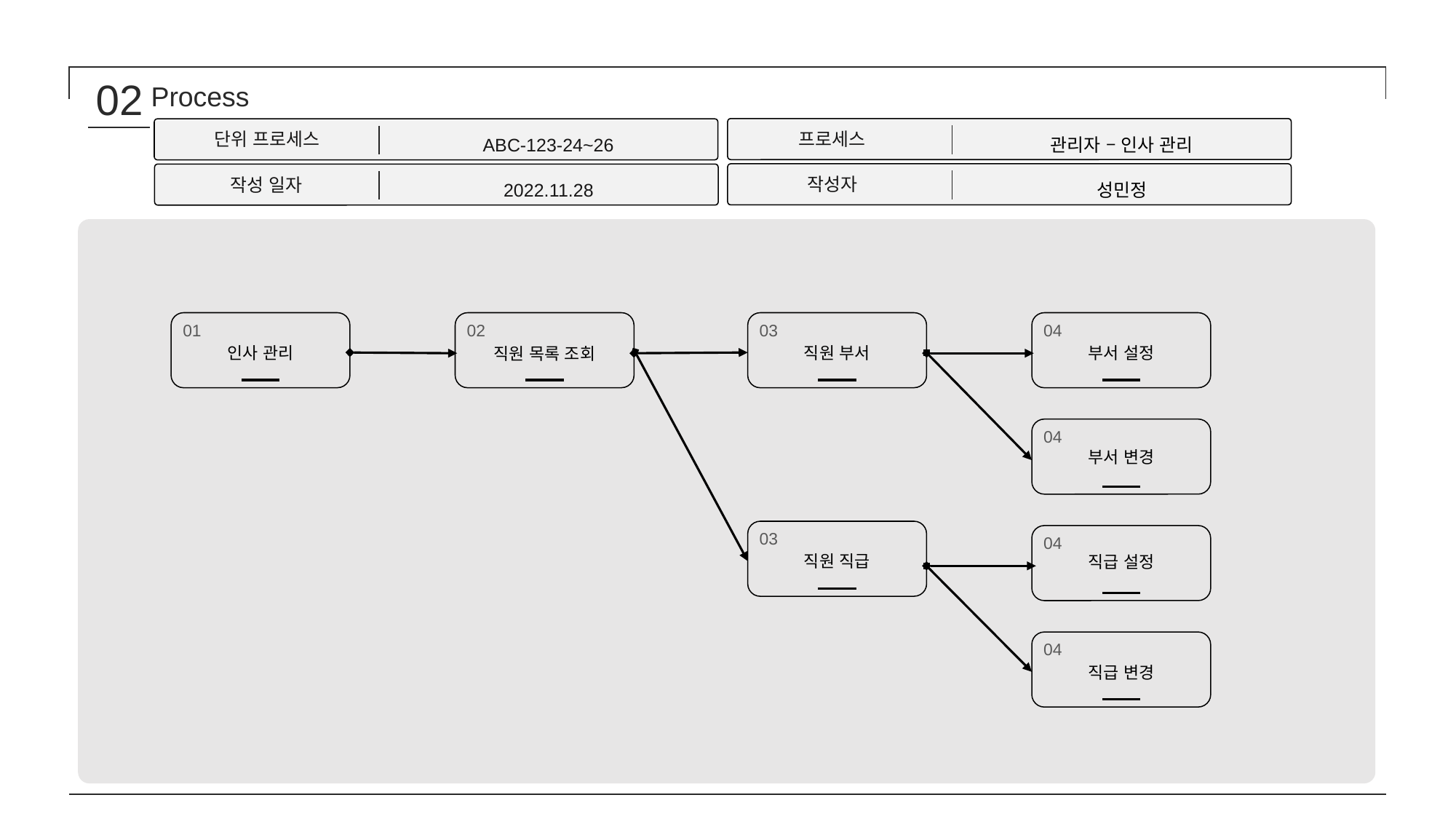

02
Process

프로세스
관리자 – 인사 관리

단위 프로세스
ABC-123-24~26

작성자
성민정

작성 일자
2022.11.28

01
인사 관리

02
직원 목록 조회

03
직원 부서

04
부서 설정

04
부서 변경

03
직원 직급

04
직급 설정

04
직급 변경